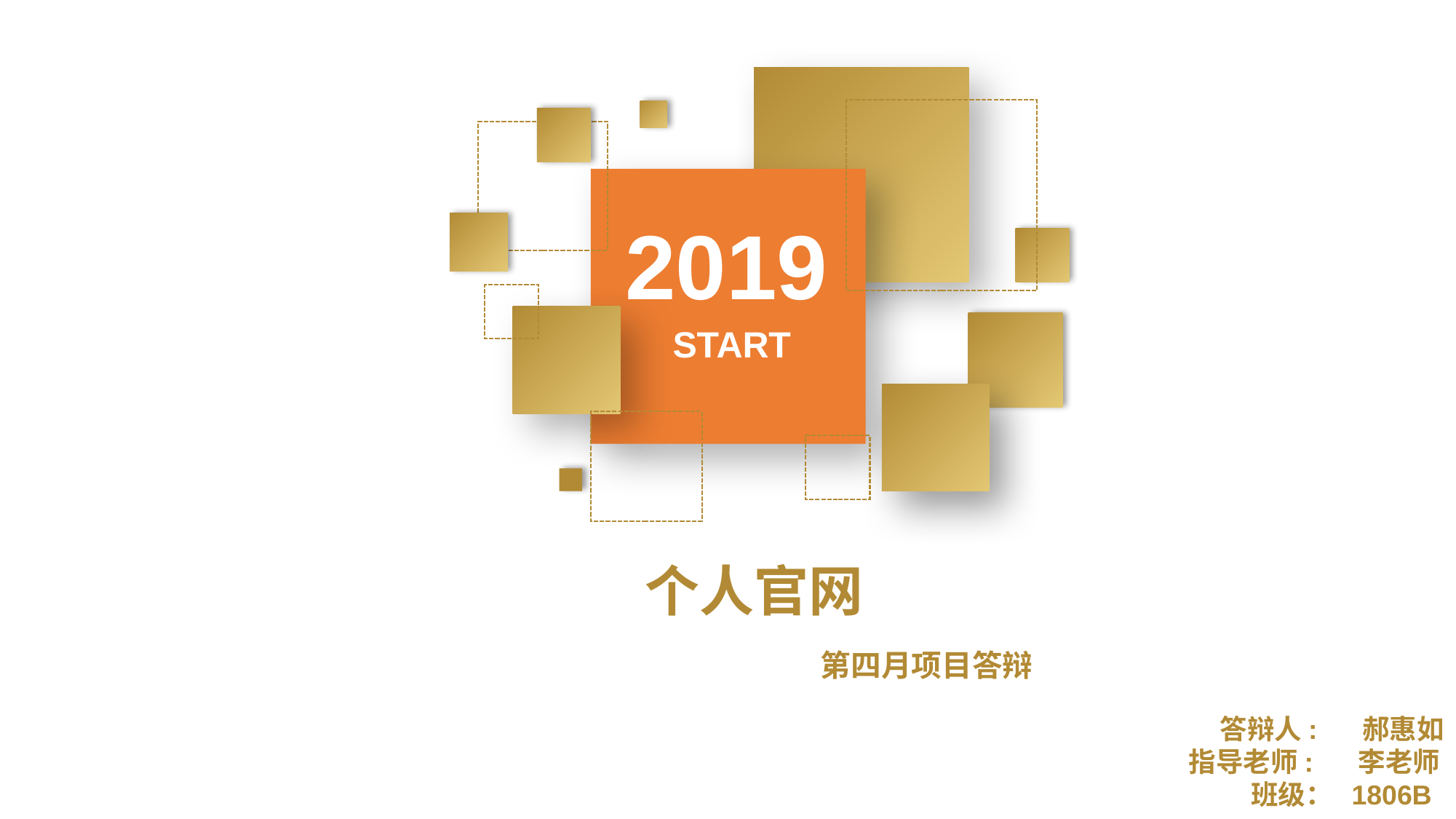

2019

START

个人官网
                            第四月项目答辩
    答辩人:     郝惠如
指导老师:     李老师
         班级：  1806B